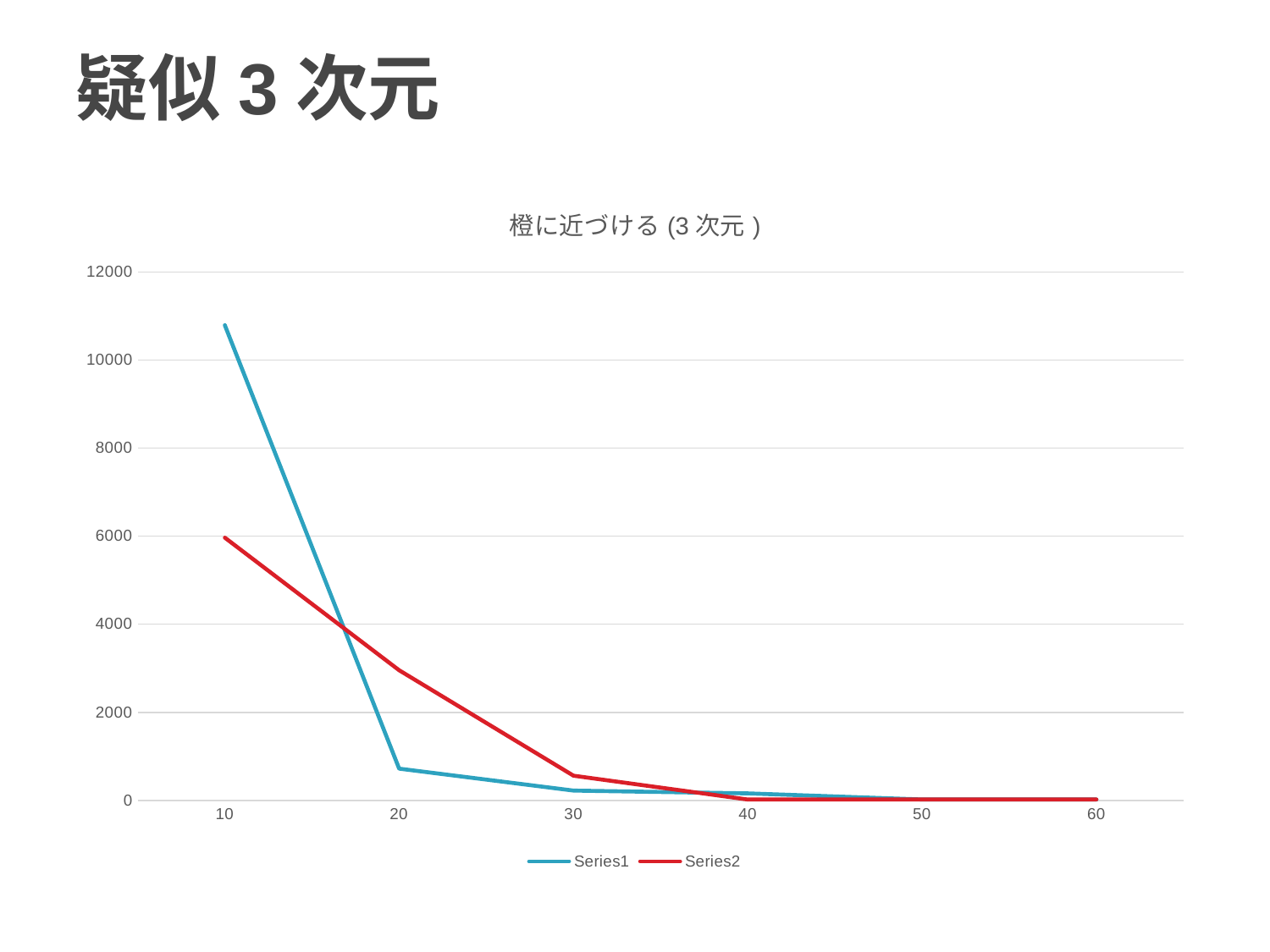

# 疑似3次元

### Chart: 橙に近づける(3次元)

| Category |  |  |
|---|---|---|
| 10 | 10792.4259083112 | 5966.55893157261 |
| 20 | 721.278409229918 | 2955.68652502235 |
| 30 | 222.48786654298 | 560.866243658228 |
| 40 | 159.75961419713 | 20.1042206027013 |
| 50 | 20.9276841213796 | 20.4010720680951 |
| 60 | 19.9774235789562 | 21.6269089360318 |